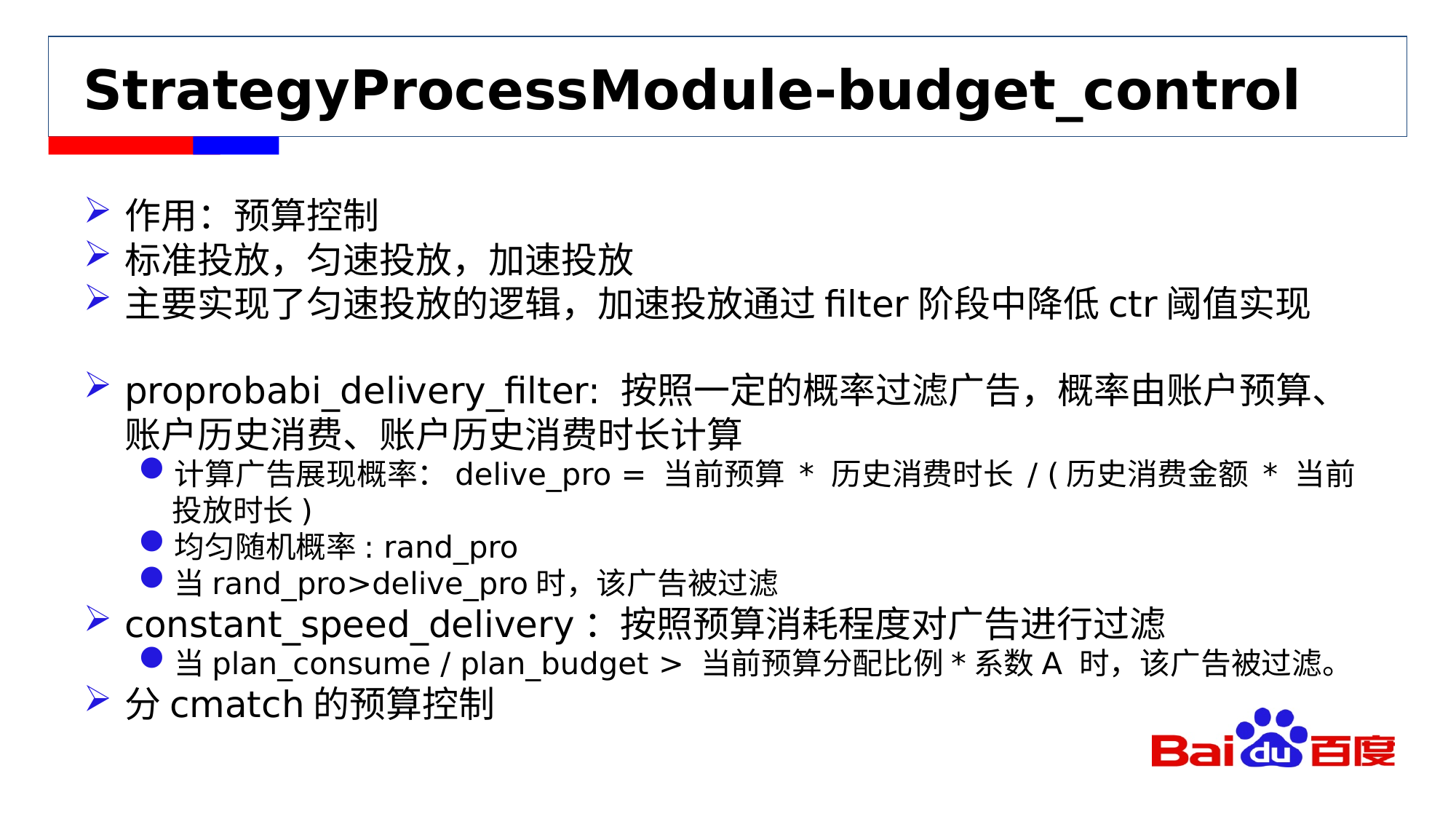

# StrategyProcessModule-budget_control
作用：预算控制
标准投放，匀速投放，加速投放
主要实现了匀速投放的逻辑，加速投放通过filter阶段中降低ctr阈值实现

proprobabi_delivery_filter: 按照一定的概率过滤广告，概率由账户预算、账户历史消费、账户历史消费时长计算
计算广告展现概率：delive_pro = 当前预算 * 历史消费时长 / (历史消费金额 * 当前投放时长)
均匀随机概率: rand_pro
当rand_pro>delive_pro时，该广告被过滤
constant_speed_delivery：按照预算消耗程度对广告进行过滤
当plan_consume / plan_budget > 当前预算分配比例*系数A 时，该广告被过滤。
分cmatch的预算控制